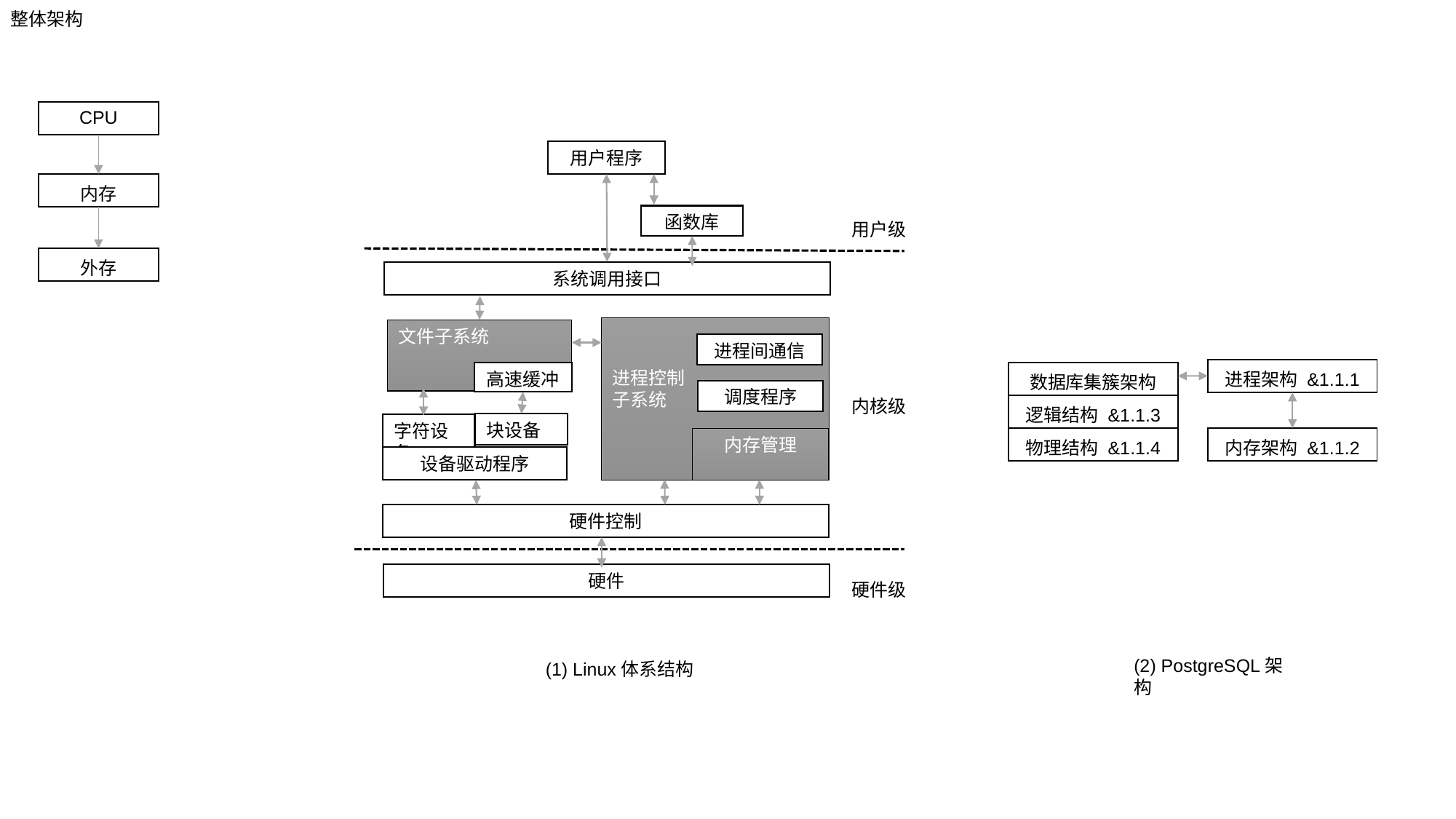

整体架构
| CPU |
| --- |
用户程序
| 内存 |
| --- |
函数库
用户级
| 外存 |
| --- |
系统调用接口

进程控制
子系统
文件子系统
进程间通信
| 进程架构 &1.1.1 |
| --- |
| 数据库集簇架构 |
| --- |
| 逻辑结构 &1.1.3 |
| 物理结构 &1.1.4 |
高速缓冲
调度程序
内核级
块设备
字符设备
内存管理
| 内存架构 &1.1.2 |
| --- |
设备驱动程序
硬件控制
硬件
硬件级
(2) PostgreSQL架构
(1) Linux体系结构